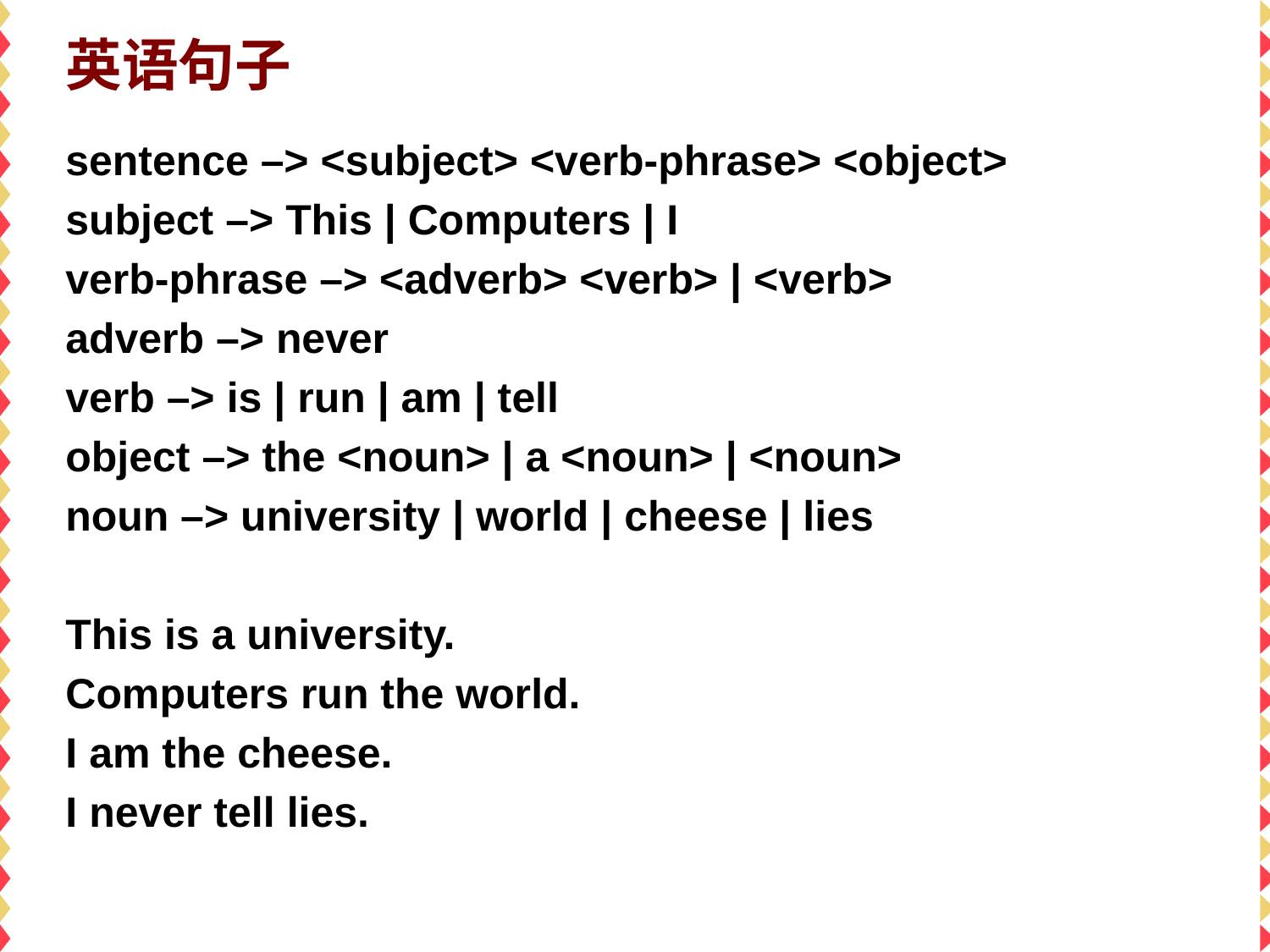

# 英语句子
sentence –> <subject> <verb-phrase> <object>
subject –> This | Computers | I
verb-phrase –> <adverb> <verb> | <verb>
adverb –> never
verb –> is | run | am | tell
object –> the <noun> | a <noun> | <noun>
noun –> university | world | cheese | lies

This is a university.
Computers run the world.
I am the cheese.
I never tell lies.